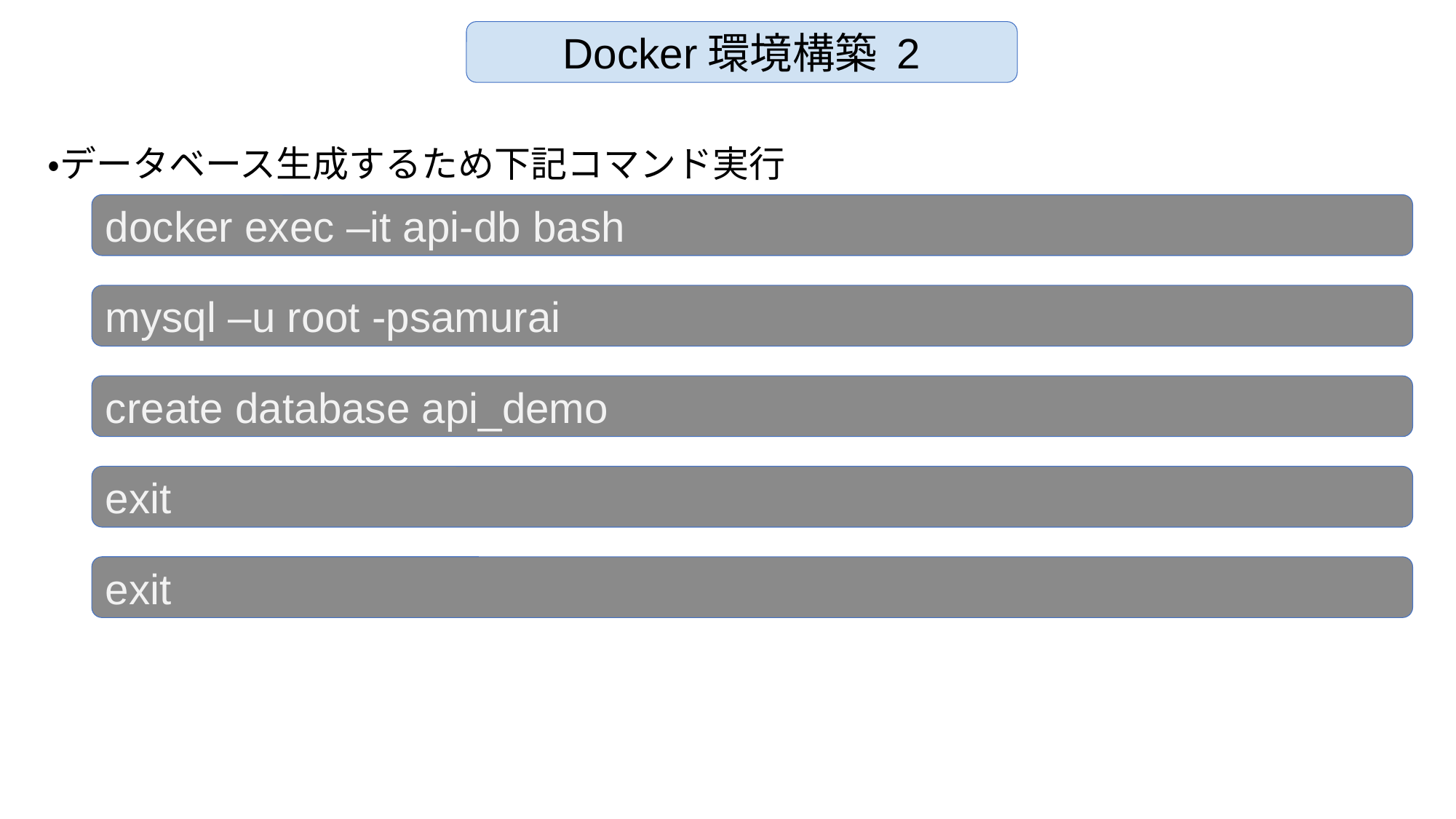

Docker環境構築 2
・データベース生成するため下記コマンド実行

docker exec –it api-db bash
mysql –u root -psamurai
create database api_demo
exit
exit